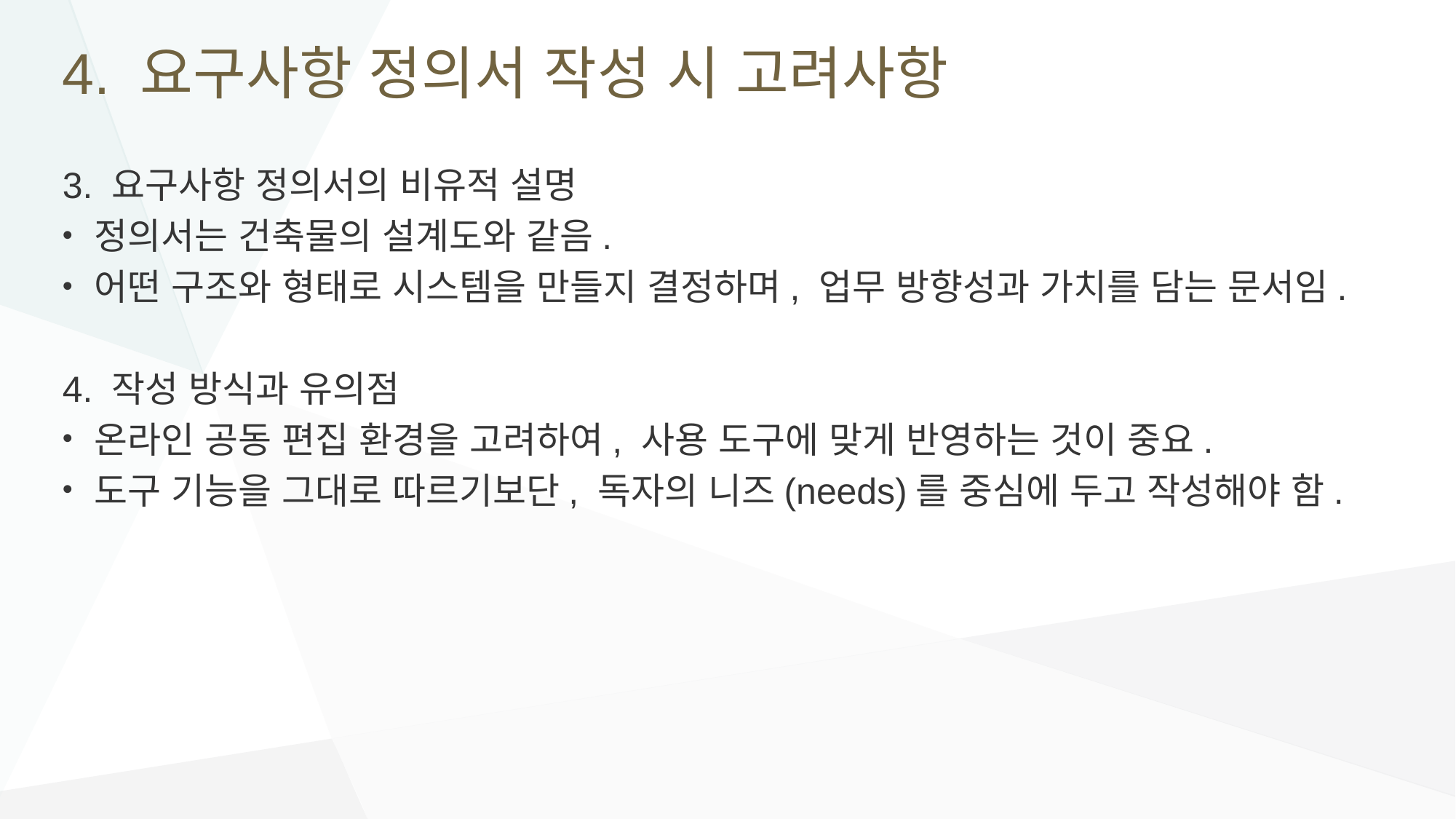

# 4. 요구사항 정의서 작성 시 고려사항
3. 요구사항 정의서의 비유적 설명
정의서는 건축물의 설계도와 같음.
어떤 구조와 형태로 시스템을 만들지 결정하며, 업무 방향성과 가치를 담는 문서임.

4. 작성 방식과 유의점
온라인 공동 편집 환경을 고려하여, 사용 도구에 맞게 반영하는 것이 중요.
도구 기능을 그대로 따르기보단, 독자의 니즈(needs)를 중심에 두고 작성해야 함.